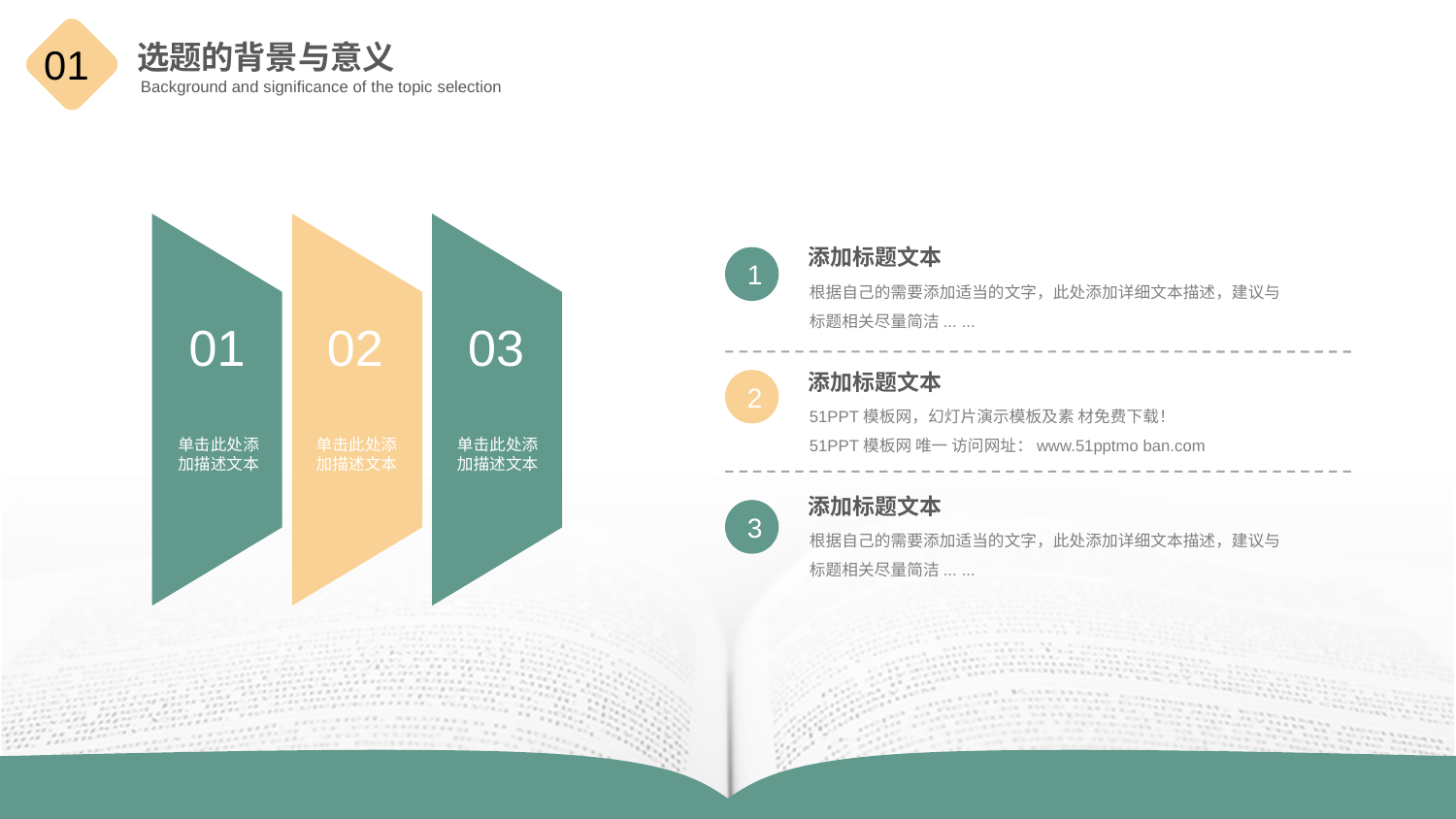

01
选题的背景与意义
Background and significance of the topic selection

添加标题文本
根据自己的需要添加适当的文字，此处添加详细文本描述，建议与标题相关尽量简洁... ...
1
01
02
03

添加标题文本
51PPT模板网，幻灯片演示模板及素 材免费下载！
51PPT模板网 唯一 访问网址：www.51pptmo ban.com
2
单击此处添加描述文本
单击此处添加描述文本
单击此处添加描述文本

添加标题文本
根据自己的需要添加适当的文字，此处添加详细文本描述，建议与标题相关尽量简洁... ...
3